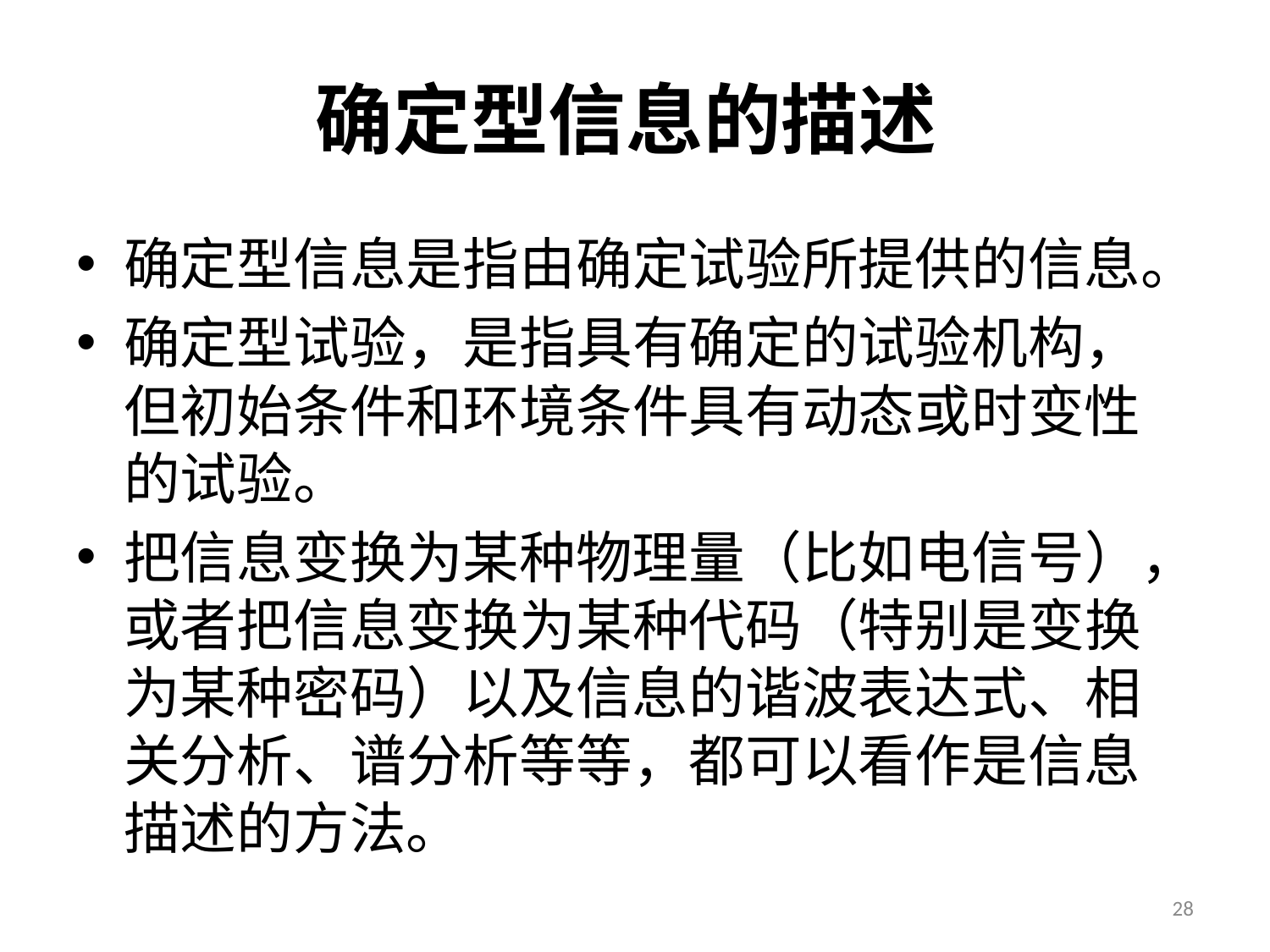

# 确定型信息的描述
确定型信息是指由确定试验所提供的信息。
确定型试验，是指具有确定的试验机构，但初始条件和环境条件具有动态或时变性的试验。
把信息变换为某种物理量（比如电信号），或者把信息变换为某种代码（特别是变换为某种密码）以及信息的谐波表达式、相关分析、谱分析等等，都可以看作是信息描述的方法。
28